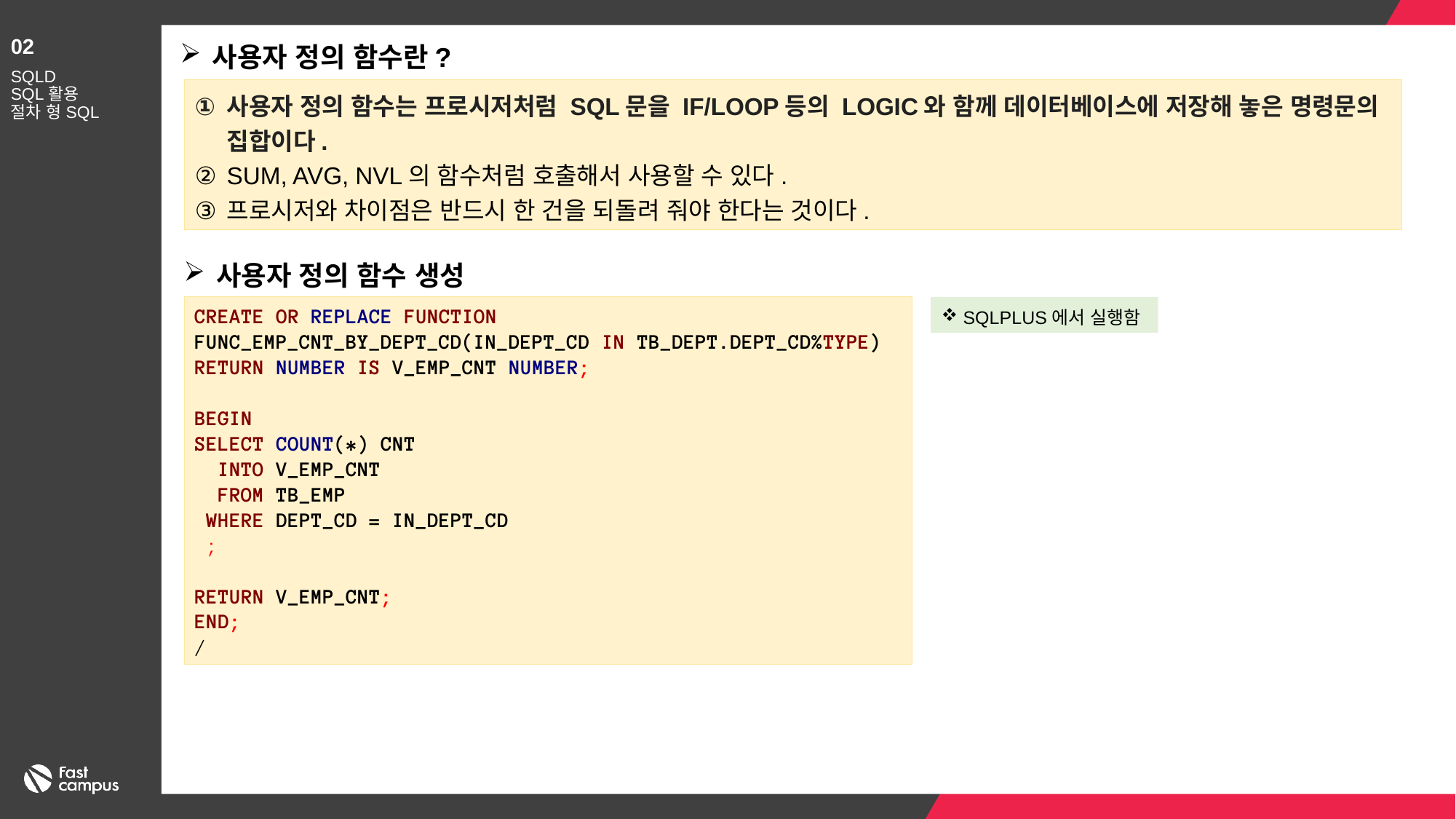

02
사용자 정의 함수란?
SQLD
SQL활용
절차 형SQL
사용자 정의 함수는 프로시저처럼 SQL문을 IF/LOOP등의 LOGIC와 함께 데이터베이스에 저장해 놓은 명령문의 집합이다.
SUM, AVG, NVL의 함수처럼 호출해서 사용할 수 있다.
프로시저와 차이점은 반드시 한 건을 되돌려 줘야 한다는 것이다.
사용자 정의 함수 생성
CREATE OR REPLACE FUNCTION FUNC_EMP_CNT_BY_DEPT_CD(IN_DEPT_CD IN TB_DEPT.DEPT_CD%TYPE)
RETURN NUMBER IS V_EMP_CNT NUMBER;

BEGIN
SELECT COUNT(*) CNT
  INTO V_EMP_CNT
  FROM TB_EMP
 WHERE DEPT_CD = IN_DEPT_CD
 ;

RETURN V_EMP_CNT;
END;
/
SQLPLUS에서 실행함